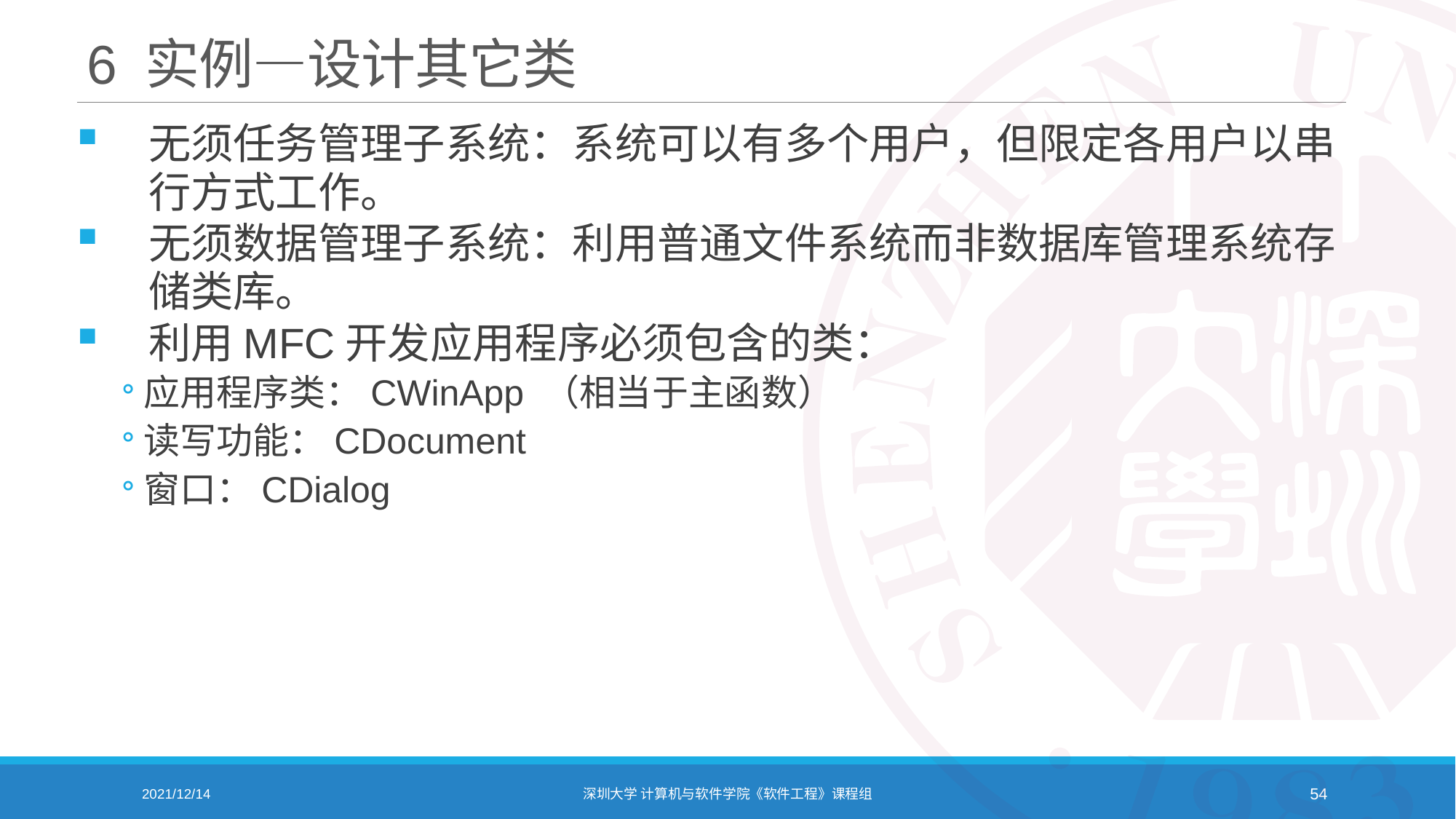

# 6 实例—设计其它类
无须任务管理子系统：系统可以有多个用户，但限定各用户以串行方式工作。
无须数据管理子系统：利用普通文件系统而非数据库管理系统存储类库。
利用MFC开发应用程序必须包含的类：
应用程序类：CWinApp （相当于主函数）
读写功能：CDocument
窗口：CDialog
2021/12/14
深圳大学 计算机与软件学院《软件工程》课程组
54